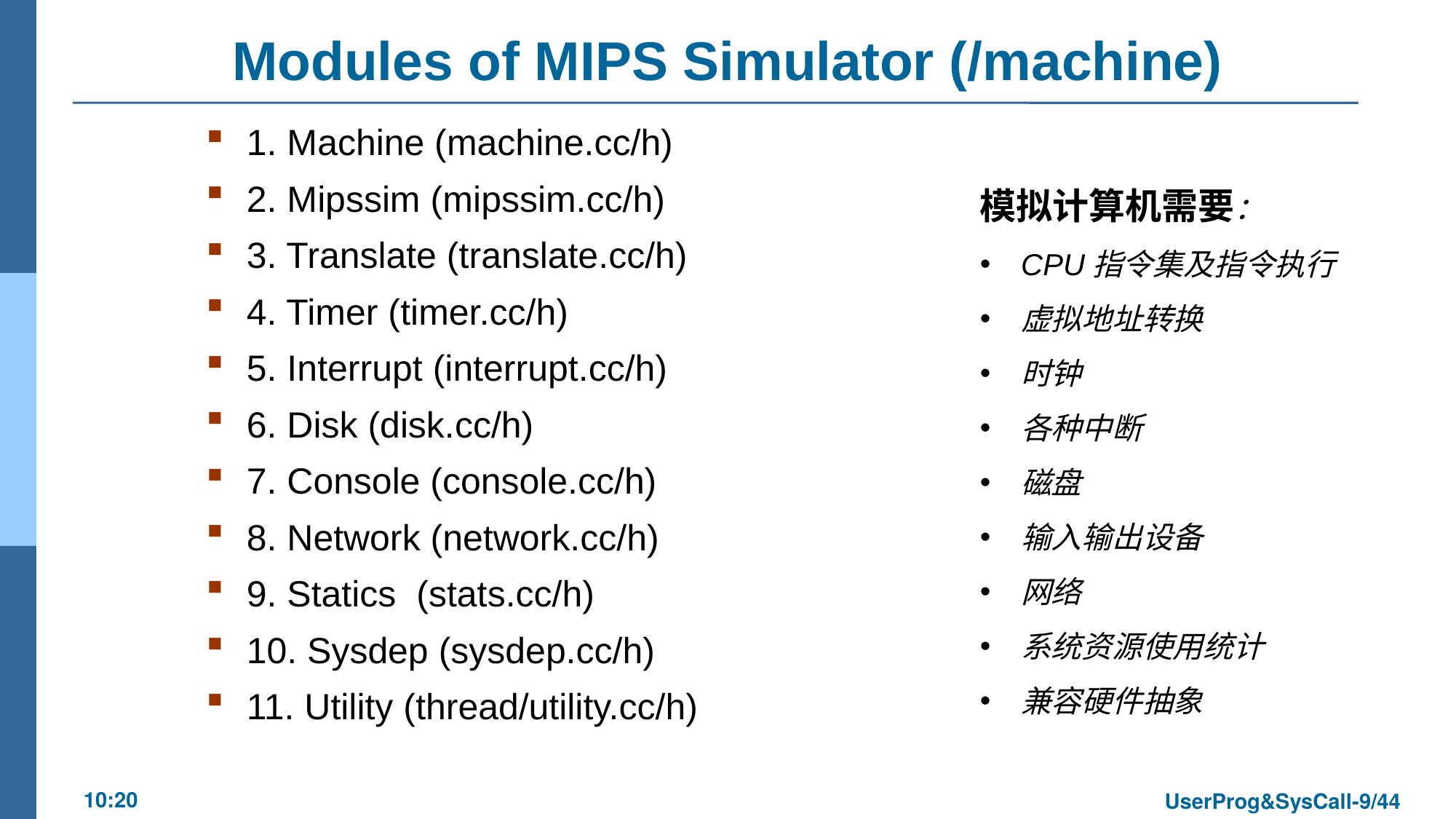

# Modules of MIPS Simulator (/machine)
1. Machine (machine.cc/h)
2. Mipssim (mipssim.cc/h)
3. Translate (translate.cc/h)
4. Timer (timer.cc/h)
5. Interrupt (interrupt.cc/h)
6. Disk (disk.cc/h)
7. Console (console.cc/h)
8. Network (network.cc/h)
9. Statics  (stats.cc/h)
10. Sysdep (sysdep.cc/h)
11. Utility (thread/utility.cc/h)
模拟计算机需要：
CPU指令集及指令执行
虚拟地址转换
时钟
各种中断
磁盘
输入输出设备
网络
系统资源使用统计
兼容硬件抽象